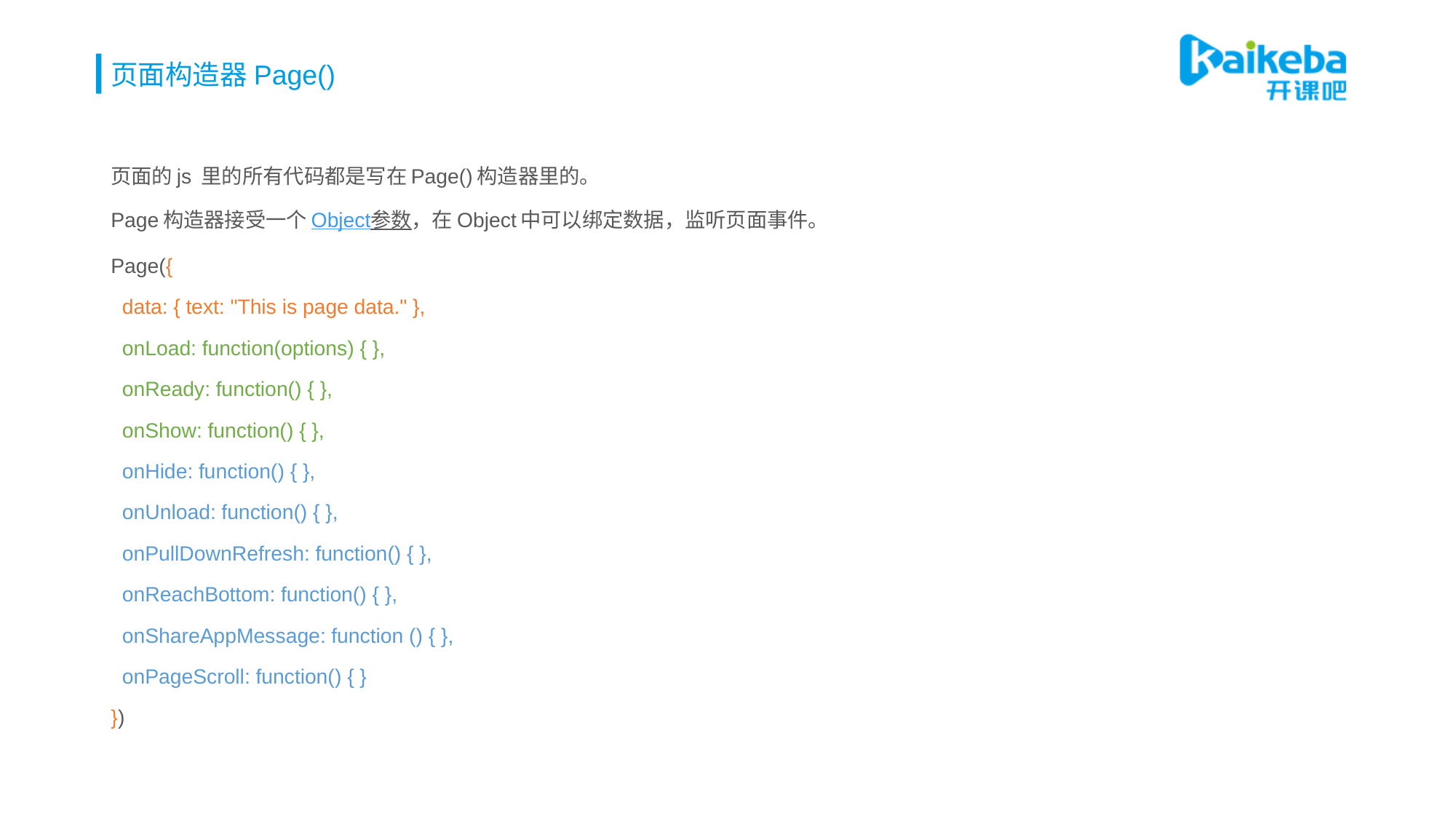

# 页面构造器Page()
页面的js 里的所有代码都是写在Page()构造器里的。
Page构造器接受一个Object参数，在Object中可以绑定数据，监听页面事件。
Page({
  data: { text: "This is page data." },
  onLoad: function(options) { },
  onReady: function() { },
  onShow: function() { },
  onHide: function() { },
  onUnload: function() { },
  onPullDownRefresh: function() { },
  onReachBottom: function() { },
  onShareAppMessage: function () { },
  onPageScroll: function() { }
})